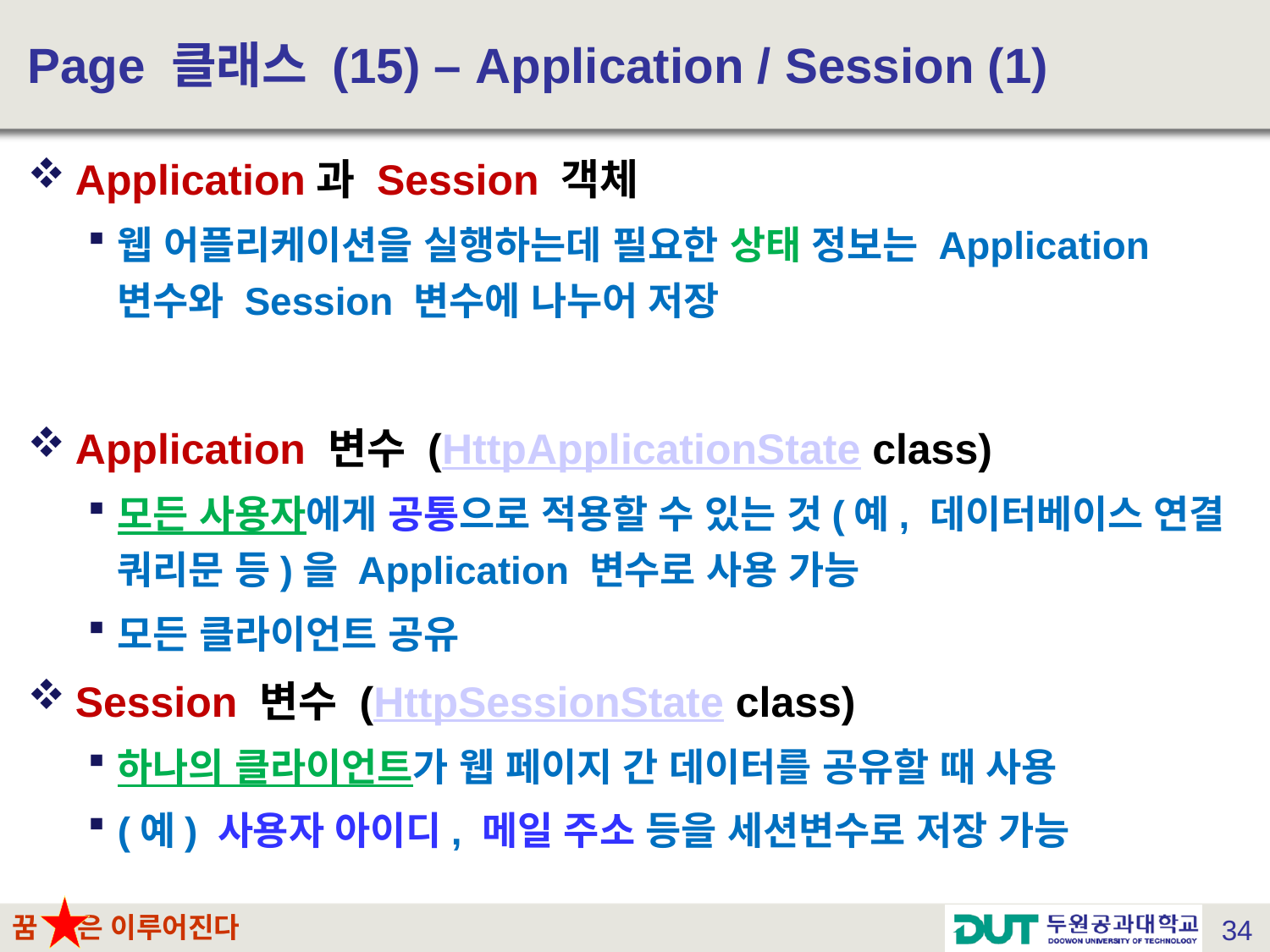

# Page 클래스 (15) – Application / Session (1)
Application과 Session 객체
웹 어플리케이션을 실행하는데 필요한 상태 정보는 Application 변수와 Session 변수에 나누어 저장

Application 변수 (HttpApplicationState class)
모든 사용자에게 공통으로 적용할 수 있는 것(예, 데이터베이스 연결 쿼리문 등)을 Application 변수로 사용 가능
모든 클라이언트 공유
Session 변수 (HttpSessionState class)
하나의 클라이언트가 웹 페이지 간 데이터를 공유할 때 사용
(예) 사용자 아이디, 메일 주소 등을 세션변수로 저장 가능